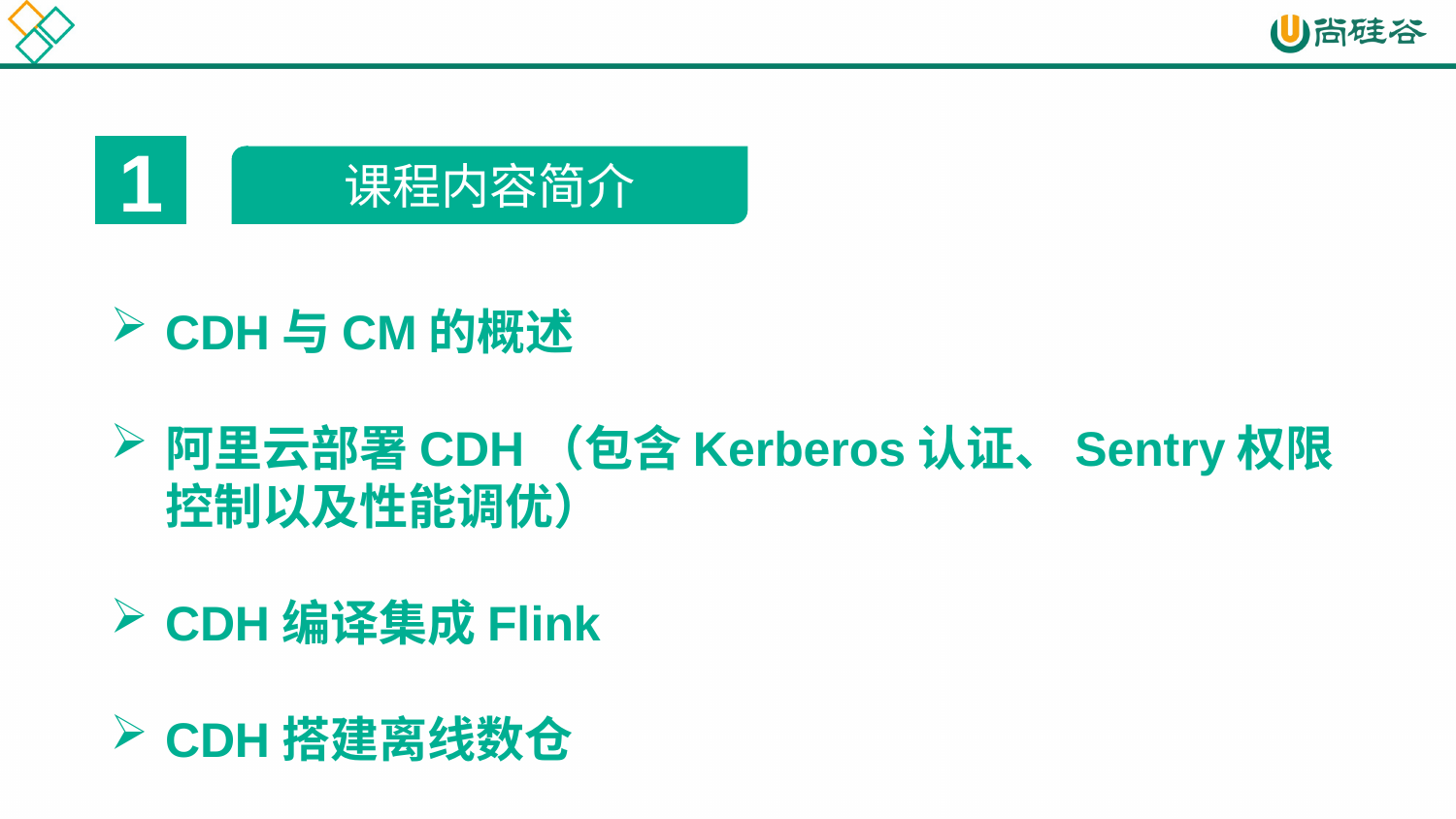

1
课程内容简介
CDH与CM的概述

阿里云部署CDH（包含Kerberos认证、Sentry权限控制以及性能调优）

CDH编译集成Flink

CDH搭建离线数仓